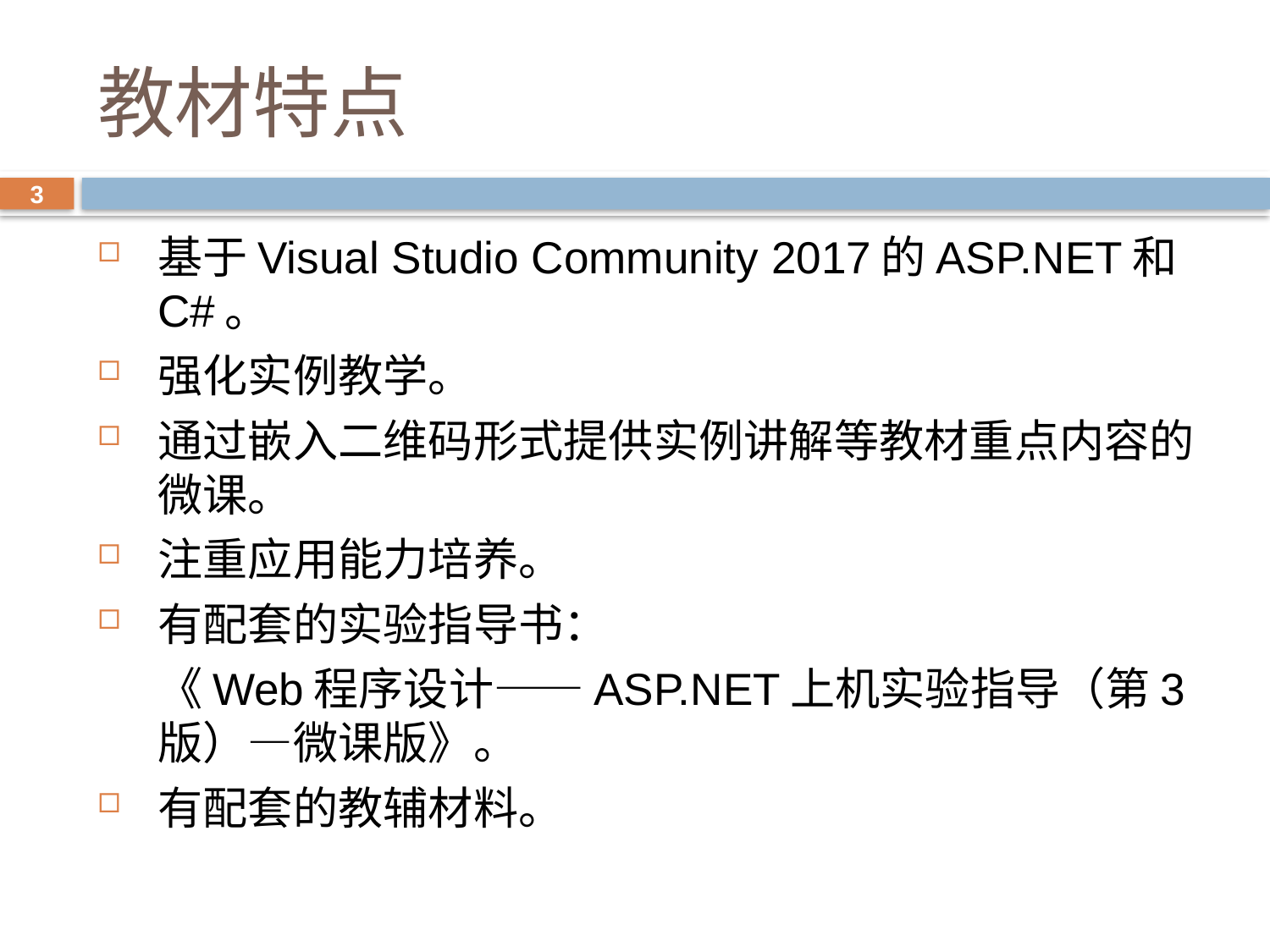

# 教材特点
3
基于Visual Studio Community 2017的ASP.NET和C#。
强化实例教学。
通过嵌入二维码形式提供实例讲解等教材重点内容的微课。
注重应用能力培养。
有配套的实验指导书：
	《Web程序设计——ASP.NET上机实验指导（第3版）—微课版》。
有配套的教辅材料。